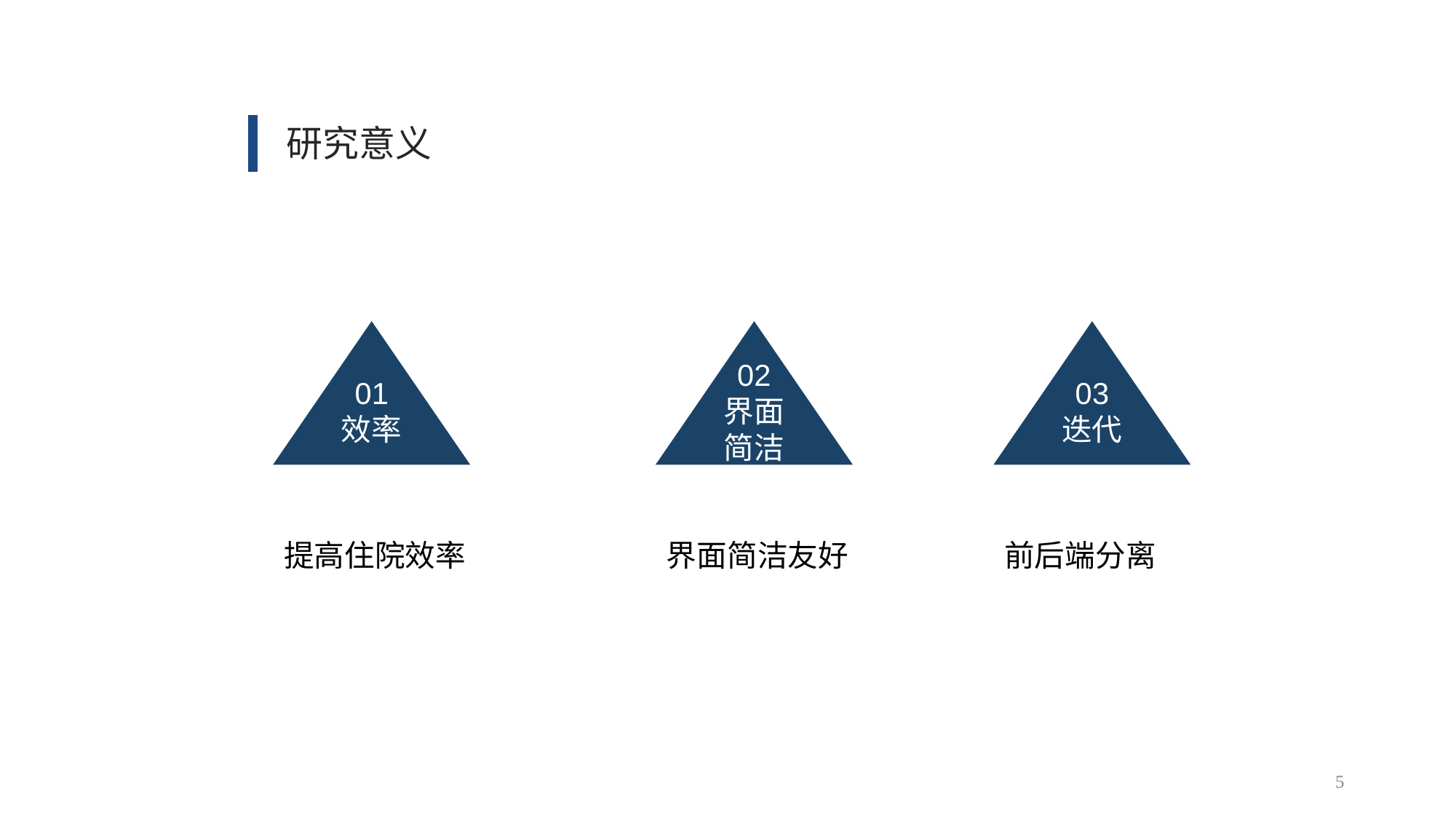

研究意义
02
界面简洁

03
迭代

01
效率

界面简洁友好
前后端分离

提高住院效率

5